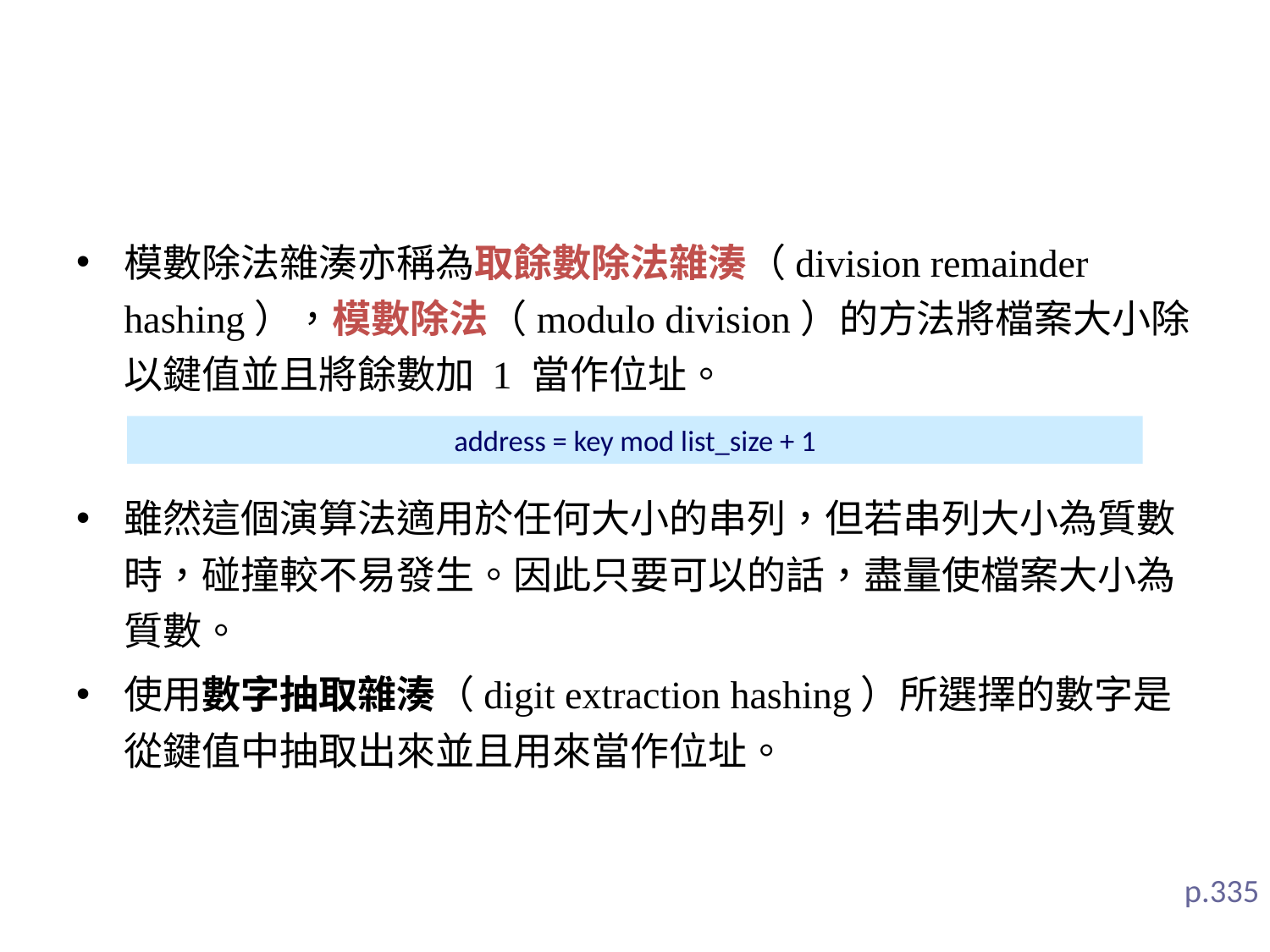

模數除法雜湊亦稱為取餘數除法雜湊（division remainder hashing），模數除法（modulo division）的方法將檔案大小除以鍵值並且將餘數加 1 當作位址。

雖然這個演算法適用於任何大小的串列，但若串列大小為質數時，碰撞較不易發生。因此只要可以的話，盡量使檔案大小為質數。
使用數字抽取雜湊（digit extraction hashing）所選擇的數字是從鍵值中抽取出來並且用來當作位址。
address = key mod list_size + 1
 p.335